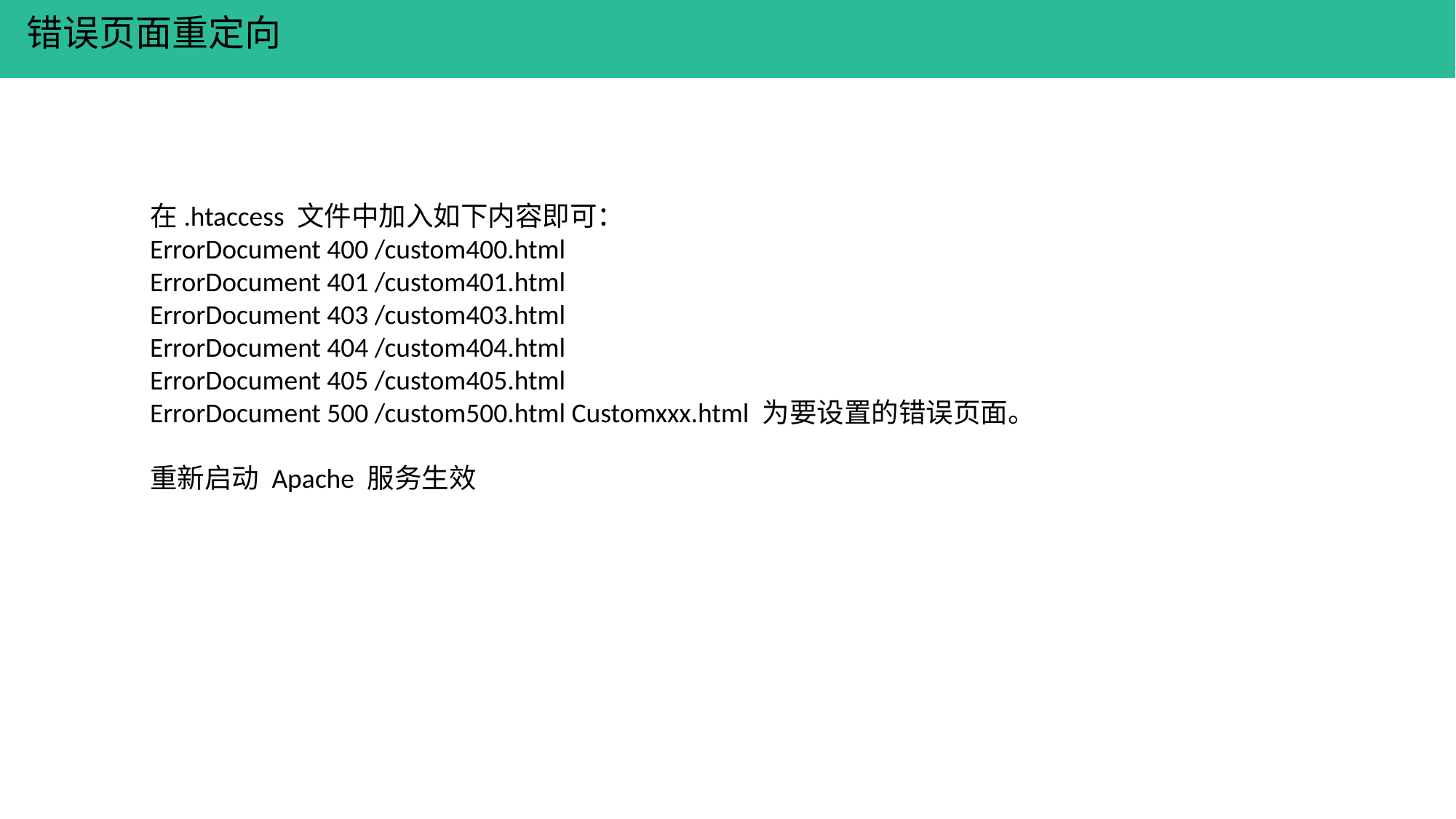

错误页面重定向
在.htaccess 文件中加入如下内容即可：
ErrorDocument 400 /custom400.html
ErrorDocument 401 /custom401.html
ErrorDocument 403 /custom403.html
ErrorDocument 404 /custom404.html
ErrorDocument 405 /custom405.html
ErrorDocument 500 /custom500.html Customxxx.html 为要设置的错误页面。

重新启动 Apache 服务生效